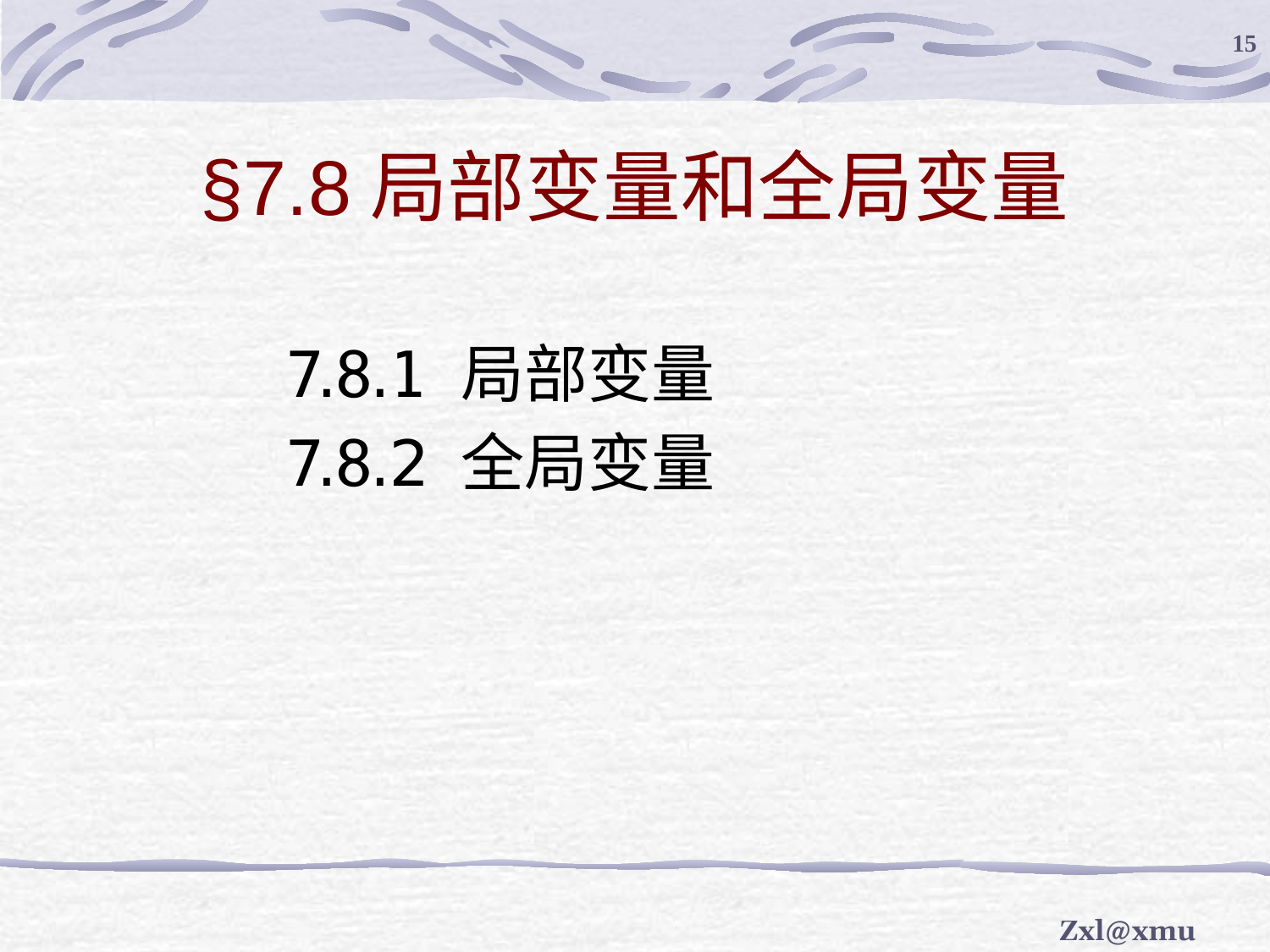

15
# §7.8局部变量和全局变量
7.8.1 局部变量
7.8.2 全局变量